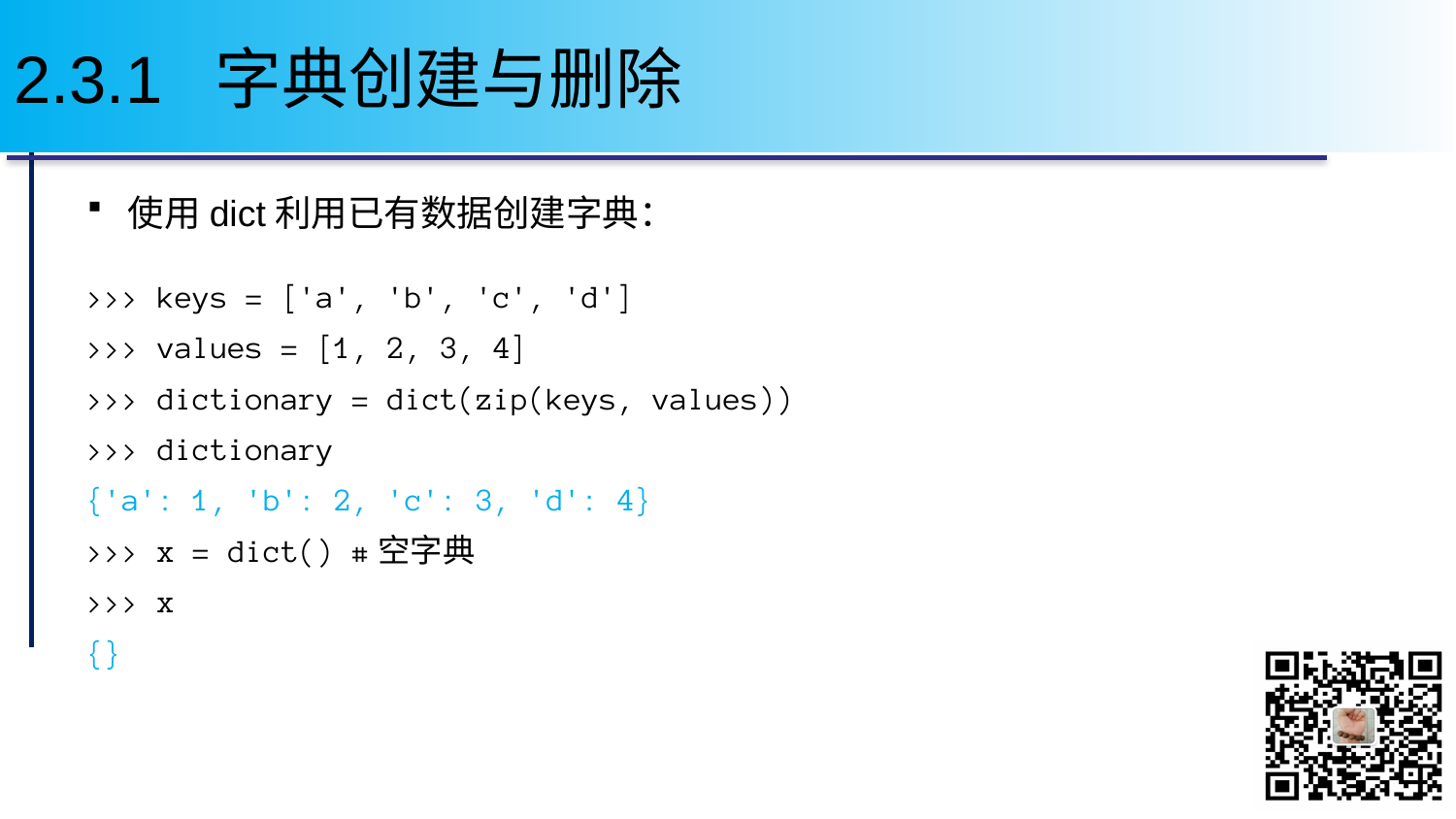

# 2.3.1  字典创建与删除
使用dict利用已有数据创建字典：

>>> keys = ['a', 'b', 'c', 'd']
>>> values = [1, 2, 3, 4]
>>> dictionary = dict(zip(keys, values))
>>> dictionary
{'a': 1, 'b': 2, 'c': 3, 'd': 4}
>>> x = dict() #空字典
>>> x
{}